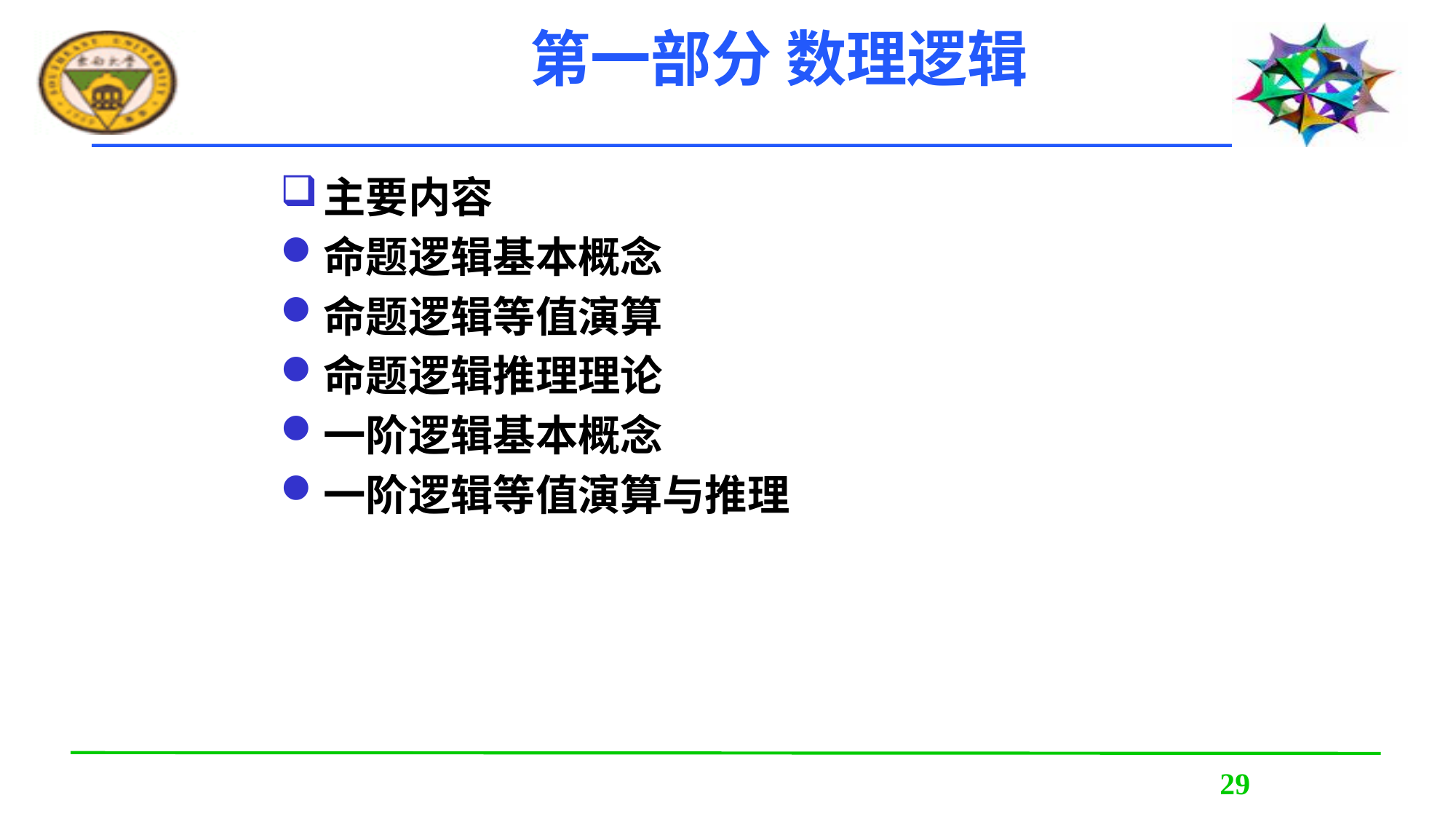

# 第一部分 数理逻辑
主要内容
命题逻辑基本概念
命题逻辑等值演算
命题逻辑推理理论
一阶逻辑基本概念
一阶逻辑等值演算与推理